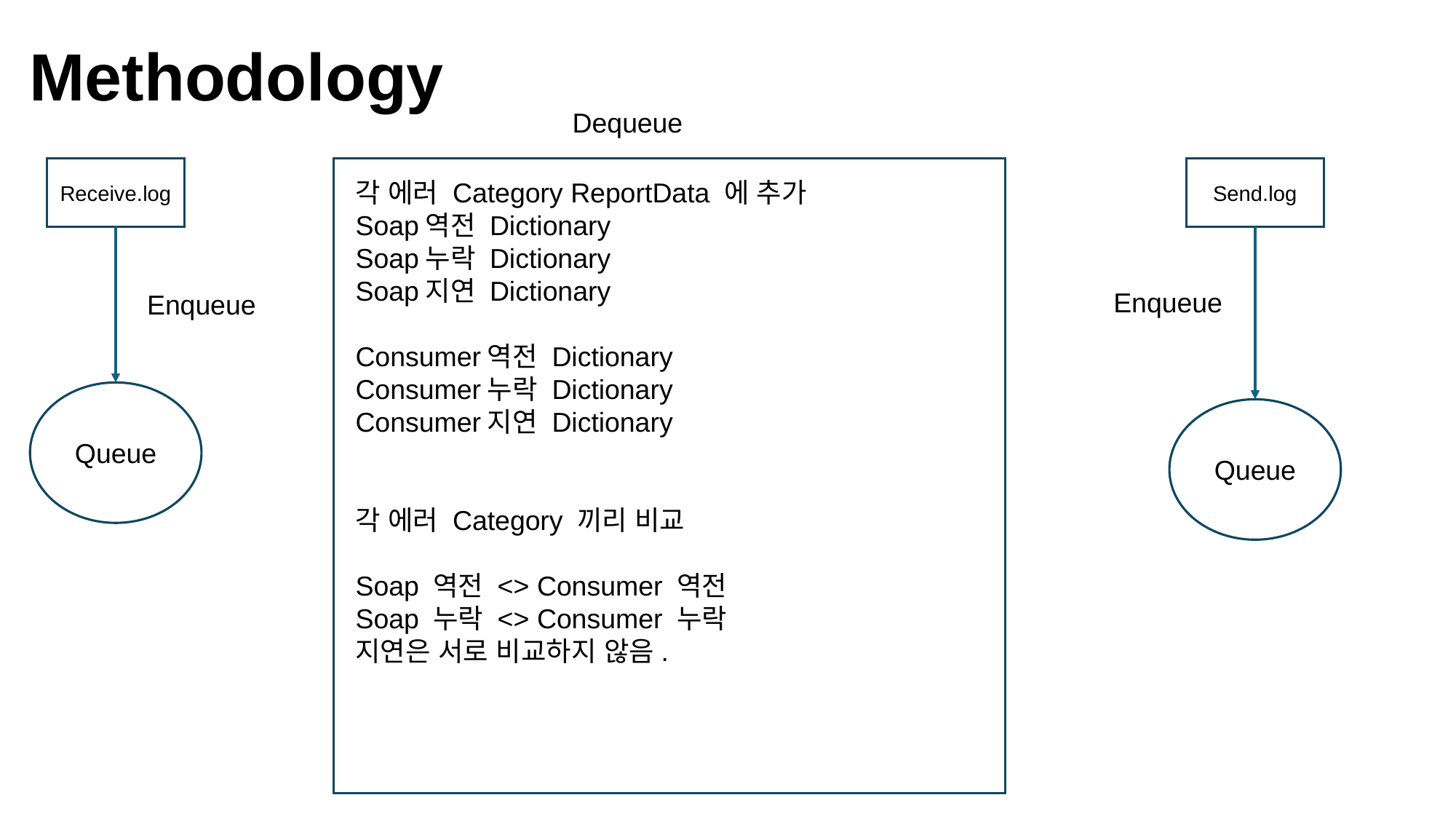

# Methodology
Dequeue
Receive.log

Send.log
각 에러 Category ReportData 에 추가
Soap역전 Dictionary
Soap누락 Dictionary
Soap지연 Dictionary

Consumer역전 Dictionary
Consumer누락 Dictionary
Consumer지연 Dictionary

각 에러 Category 끼리 비교

Soap 역전 <> Consumer 역전
Soap 누락 <> Consumer 누락
지연은 서로 비교하지 않음.
Enqueue
Enqueue
Queue
Queue